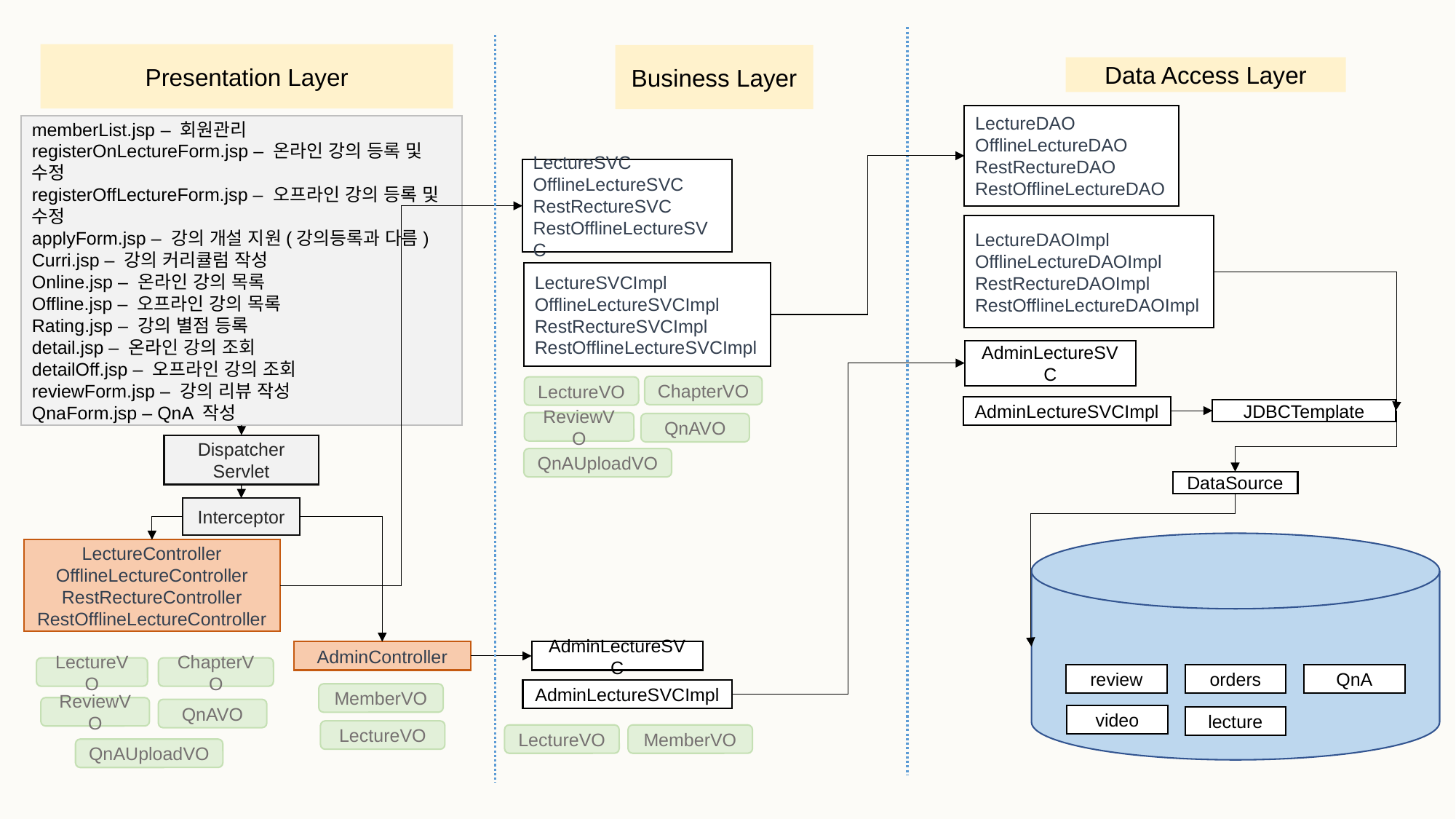

Presentation Layer
Business Layer
Data Access Layer
LectureDAO
OfflineLectureDAO
RestRectureDAO
RestOfflineLectureDAO
memberList.jsp – 회원관리
registerOnLectureForm.jsp – 온라인 강의 등록 및 수정
registerOffLectureForm.jsp – 오프라인 강의 등록 및 수정
applyForm.jsp – 강의 개설 지원(강의등록과 다름)
Curri.jsp – 강의 커리큘럼 작성
Online.jsp – 온라인 강의 목록
Offline.jsp – 오프라인 강의 목록
Rating.jsp – 강의 별점 등록
detail.jsp – 온라인 강의 조회
detailOff.jsp – 오프라인 강의 조회
reviewForm.jsp – 강의 리뷰 작성
QnaForm.jsp – QnA 작성
LectureSVC
OfflineLectureSVC
RestRectureSVC
RestOfflineLectureSVC
LectureDAOImpl
OfflineLectureDAOImpl
RestRectureDAOImpl
RestOfflineLectureDAOImpl
LectureSVCImpl
OfflineLectureSVCImpl
RestRectureSVCImpl
RestOfflineLectureSVCImpl
AdminLectureSVC
ChapterVO
LectureVO
AdminLectureSVCImpl
JDBCTemplate
ReviewVO
QnAVO
Dispatcher Servlet
QnAUploadVO
DataSource
Interceptor

LectureController
OfflineLectureController
RestRectureController
RestOfflineLectureController
AdminLectureSVC
AdminController
LectureVO
ChapterVO
orders
QnA
review
AdminLectureSVCImpl
MemberVO
ReviewVO
QnAVO
video
lecture
LectureVO
MemberVO
LectureVO
QnAUploadVO